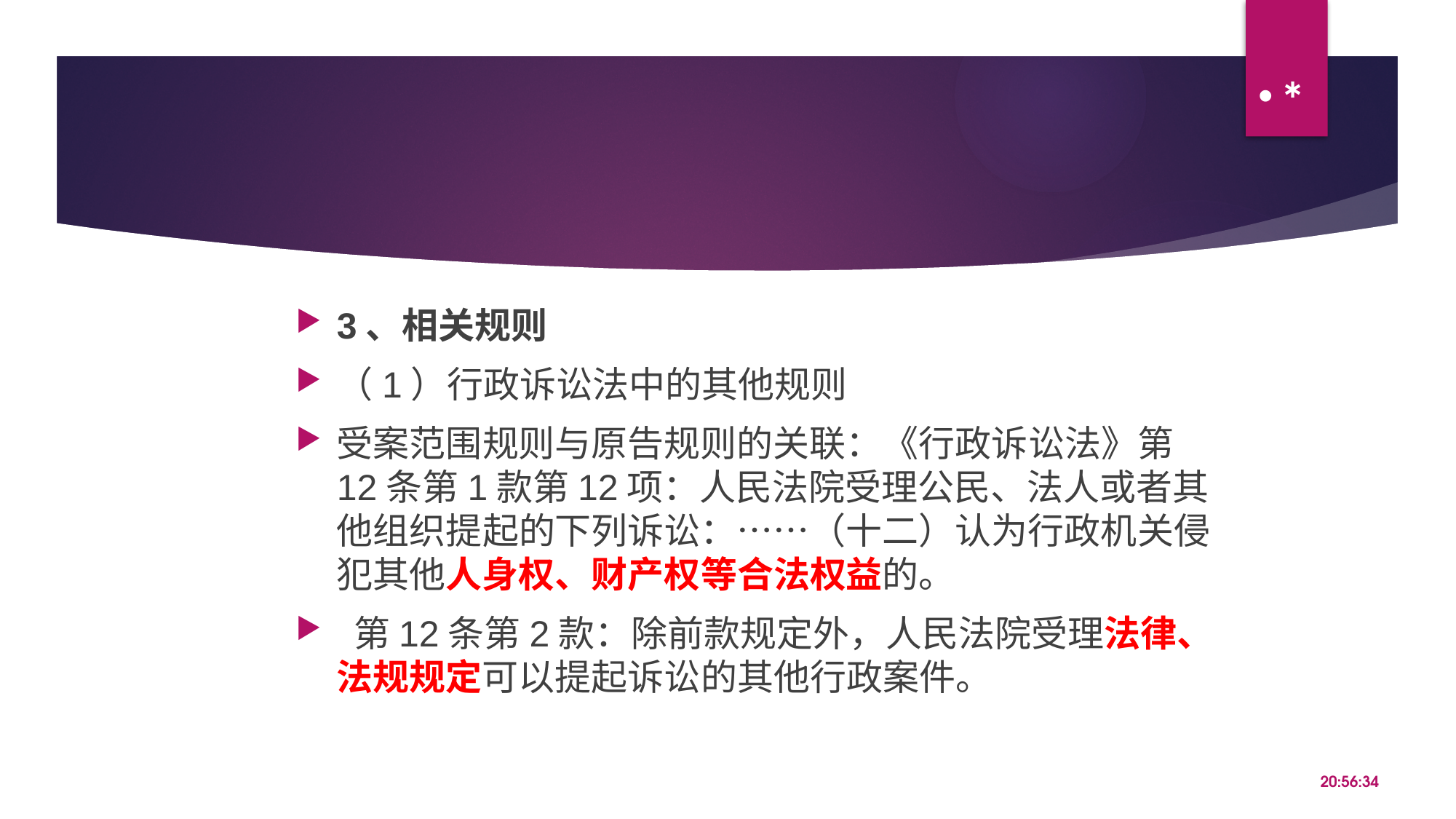

*
#
3、相关规则
（1）行政诉讼法中的其他规则
受案范围规则与原告规则的关联：《行政诉讼法》第12条第1款第12项：人民法院受理公民、法人或者其他组织提起的下列诉讼：……（十二）认为行政机关侵犯其他人身权、财产权等合法权益的。
 第12条第2款：除前款规定外，人民法院受理法律、法规规定可以提起诉讼的其他行政案件。

20:56:34